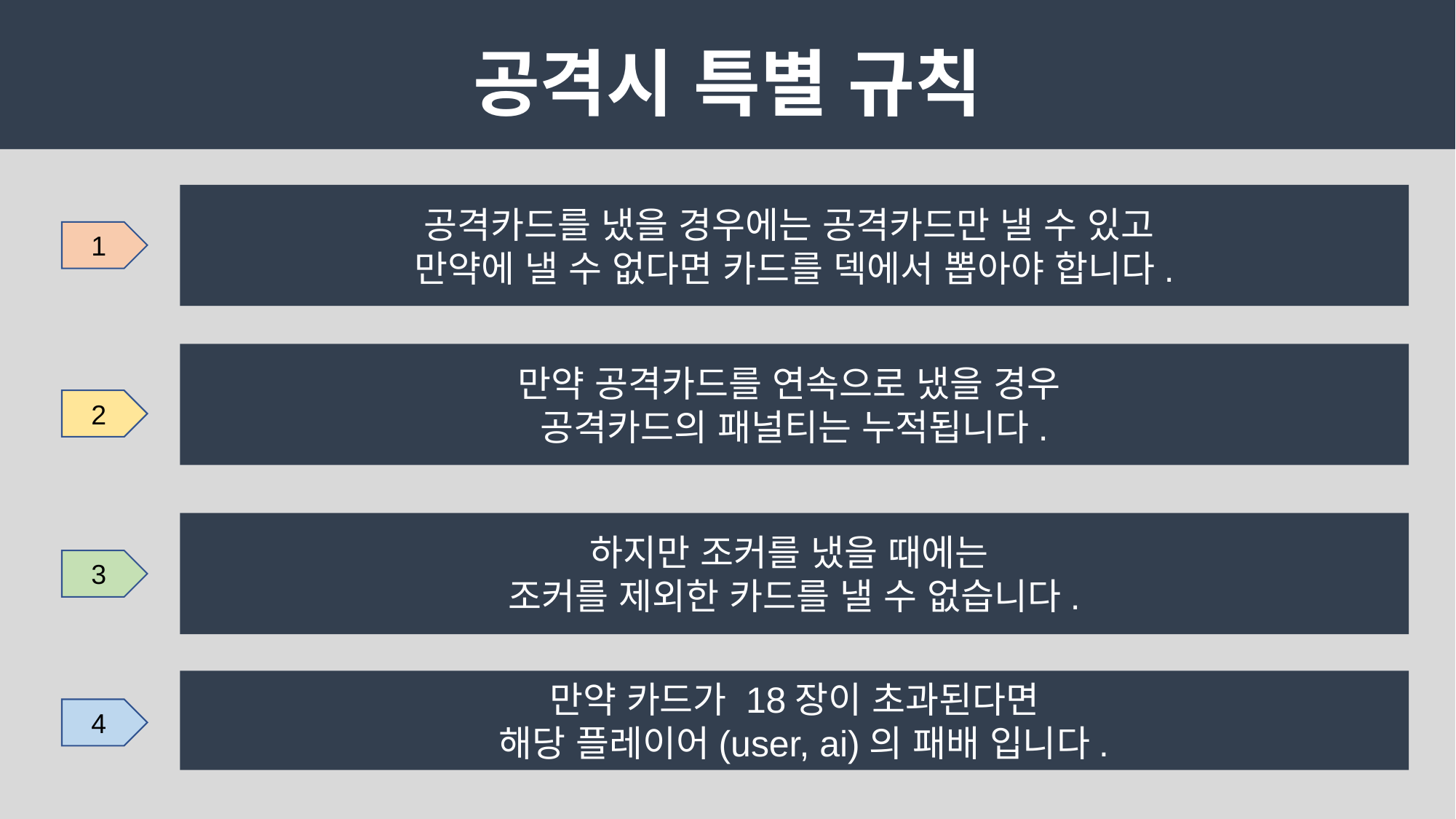

공격시 특별 규칙
공격카드를 냈을 경우에는 공격카드만 낼 수 있고
만약에 낼 수 없다면 카드를 덱에서 뽑아야 합니다.
1
만약 공격카드를 연속으로 냈을 경우
공격카드의 패널티는 누적됩니다.
2
하지만 조커를 냈을 때에는
조커를 제외한 카드를 낼 수 없습니다.
3
만약 카드가 18장이 초과된다면
 해당 플레이어(user, ai)의 패배 입니다.
4